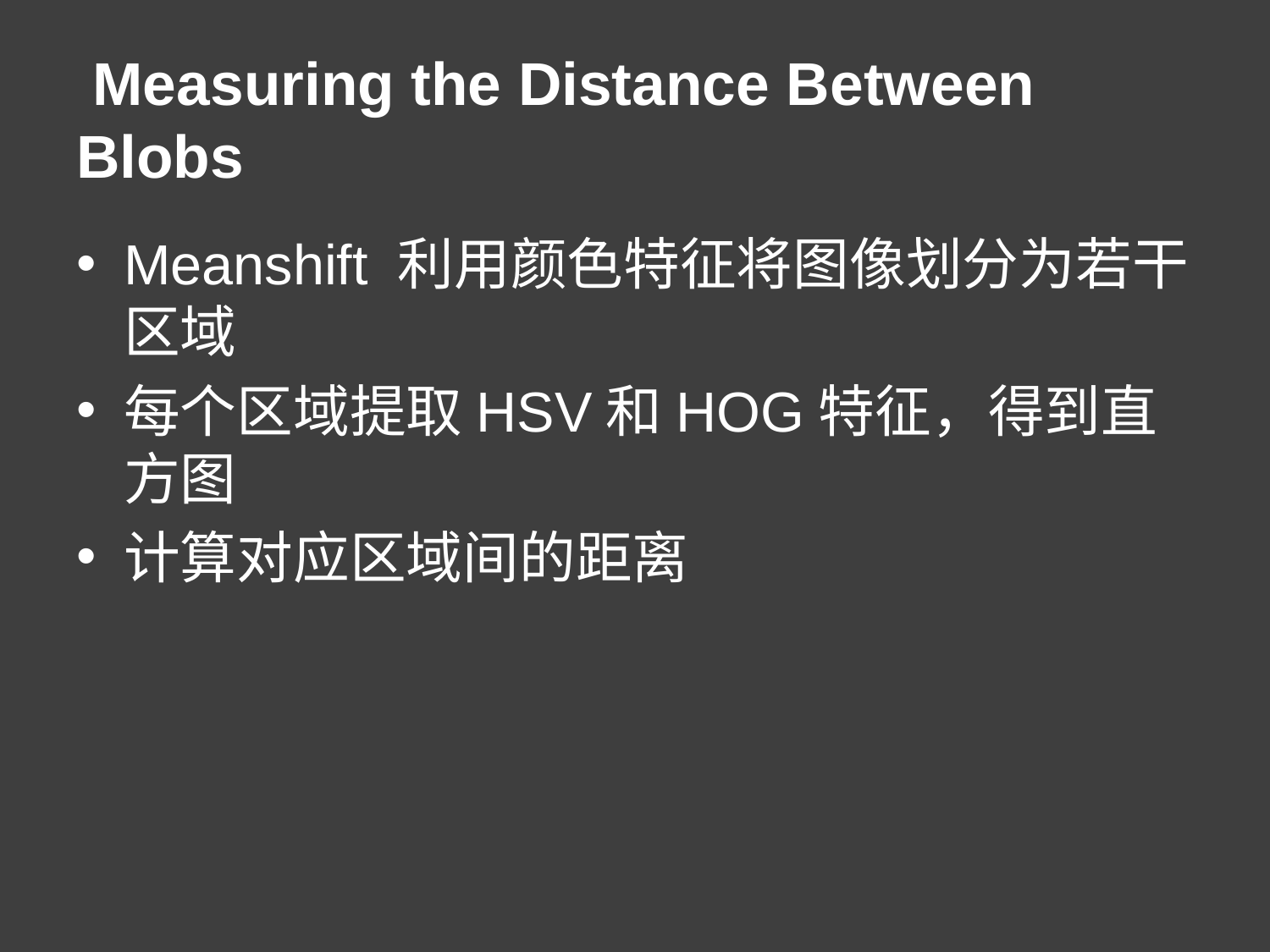

# Measuring the Distance Between Blobs
Meanshift 利用颜色特征将图像划分为若干区域
每个区域提取HSV和HOG特征，得到直方图
计算对应区域间的距离